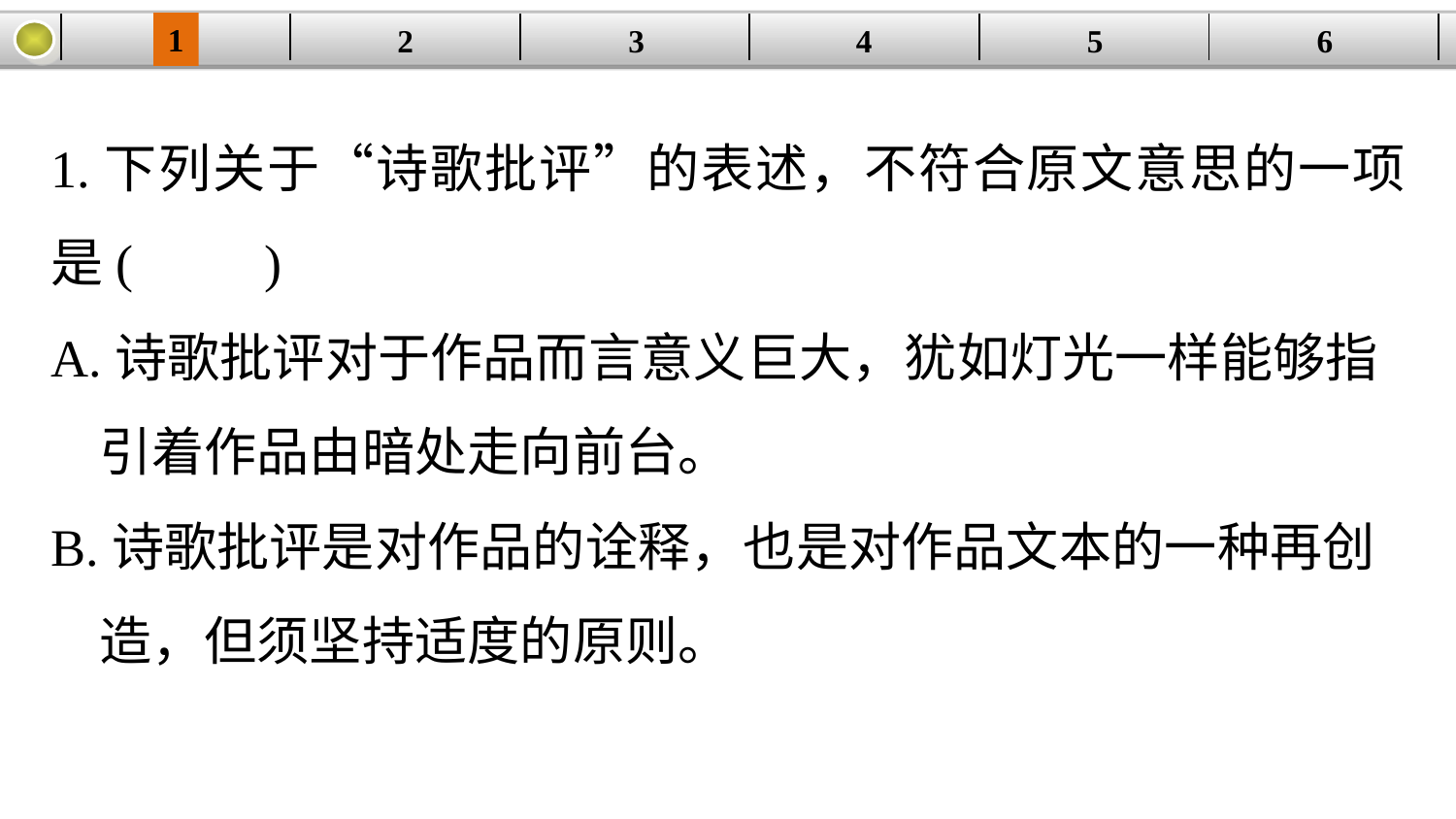

1
3
4
5
6
2
|  |  |  |  |  |  |
| --- | --- | --- | --- | --- | --- |

1.下列关于“诗歌批评”的表述，不符合原文意思的一项是(　　)
A.诗歌批评对于作品而言意义巨大，犹如灯光一样能够指
   引着作品由暗处走向前台。
B.诗歌批评是对作品的诠释，也是对作品文本的一种再创
   造，但须坚持适度的原则。